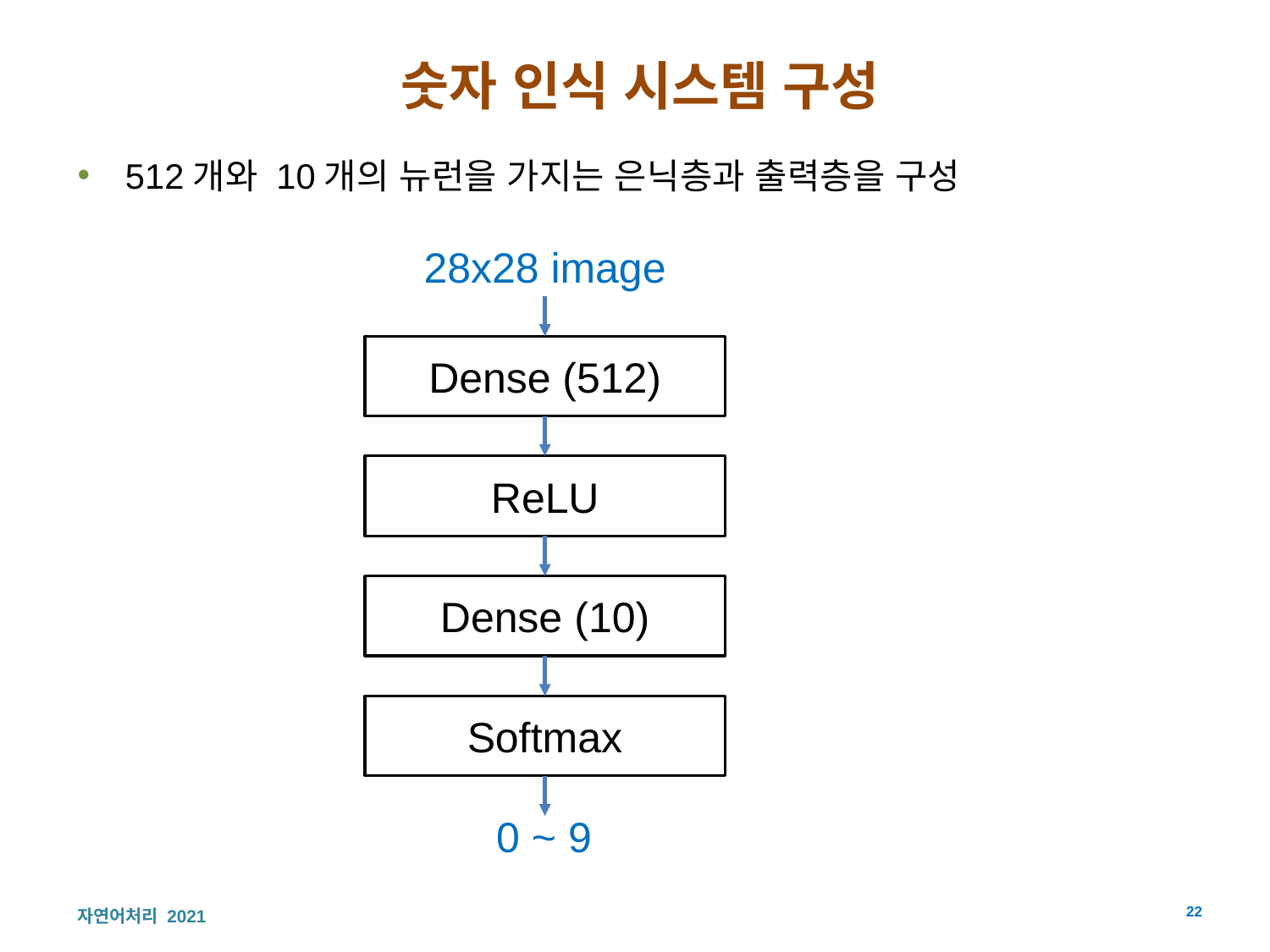

# 숫자 인식 시스템 구성
512개와 10개의 뉴런을 가지는 은닉층과 출력층을 구성
28x28 image
Dense (512)
ReLU
Dense (10)
Softmax
0 ~ 9